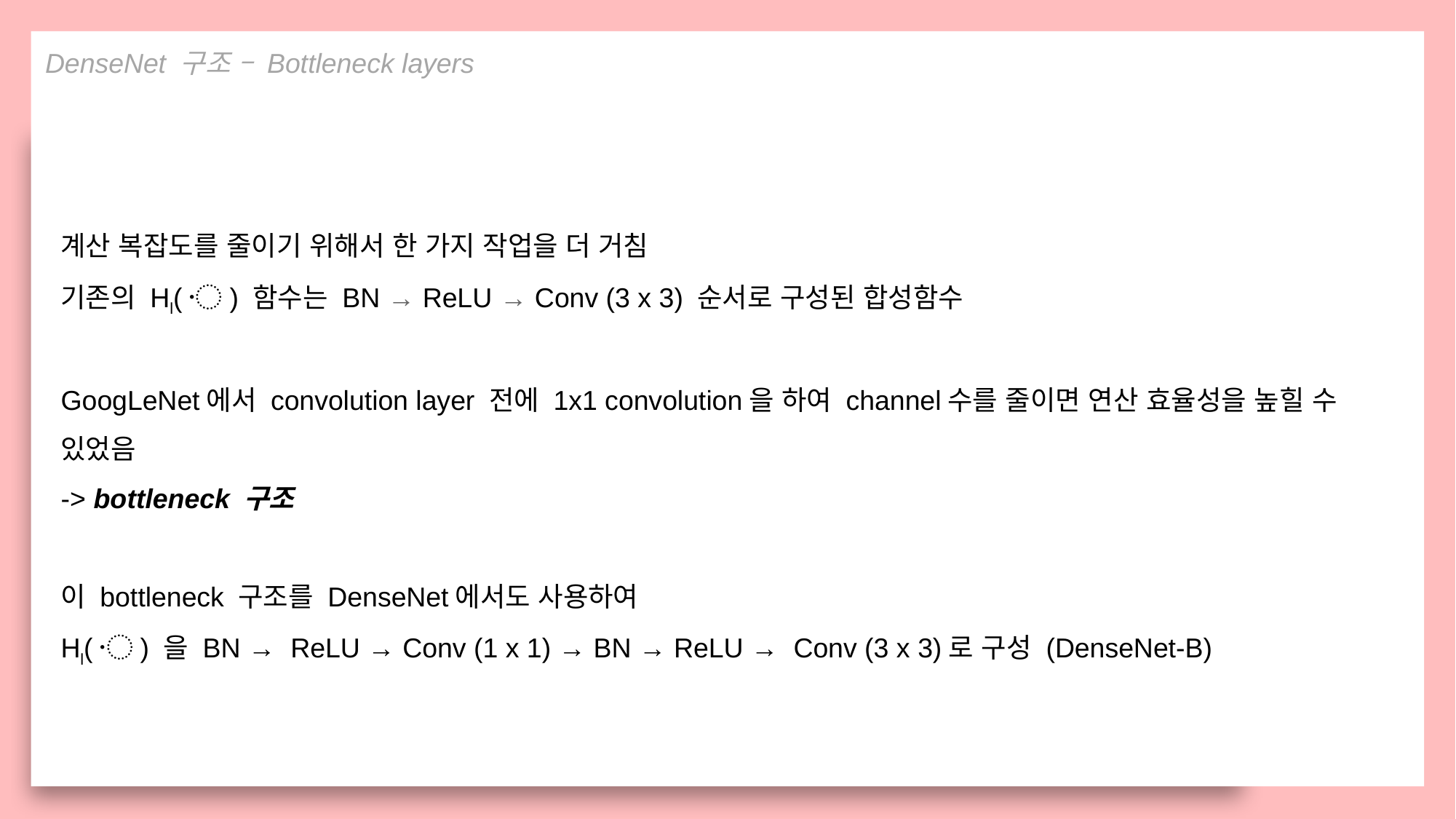

DenseNet 구조 – Bottleneck layers
계산 복잡도를 줄이기 위해서 한 가지 작업을 더 거침
기존의 Hl(〮) 함수는 BN → ReLU → Conv (3 x 3) 순서로 구성된 합성함수

GoogLeNet에서 convolution layer 전에 1x1 convolution을 하여 channel수를 줄이면 연산 효율성을 높힐 수 있었음
-> bottleneck 구조

이 bottleneck 구조를 DenseNet에서도 사용하여
Hl(〮) 을 BN →  ReLU → Conv (1 x 1) → BN → ReLU →  Conv (3 x 3)로 구성 (DenseNet-B)